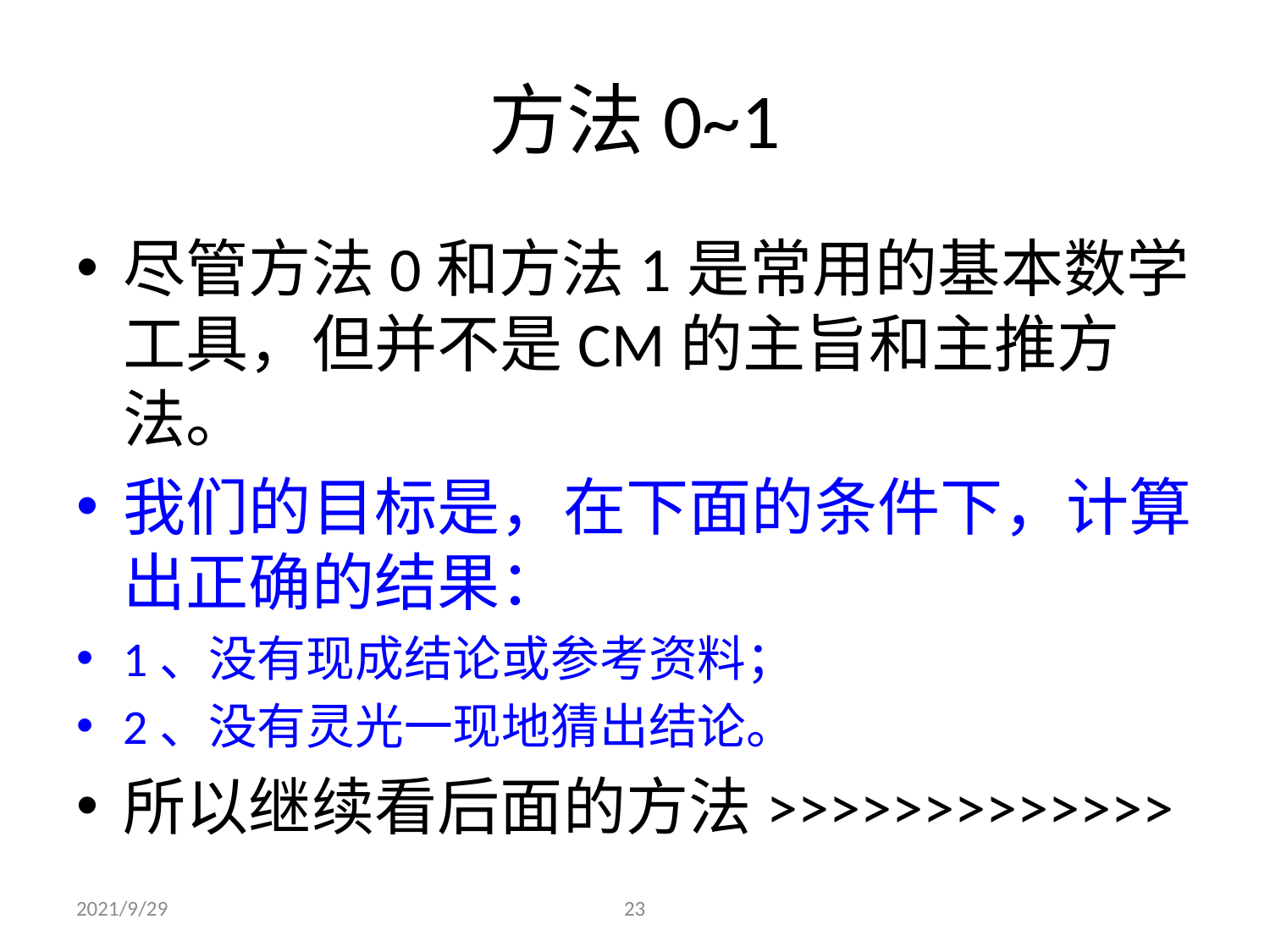

# 方法0~1
尽管方法0和方法1是常用的基本数学工具，但并不是CM的主旨和主推方法。
我们的目标是，在下面的条件下，计算出正确的结果：
1、没有现成结论或参考资料；
2、没有灵光一现地猜出结论。
所以继续看后面的方法>>>>>>>>>>>>>
2021/9/29
23